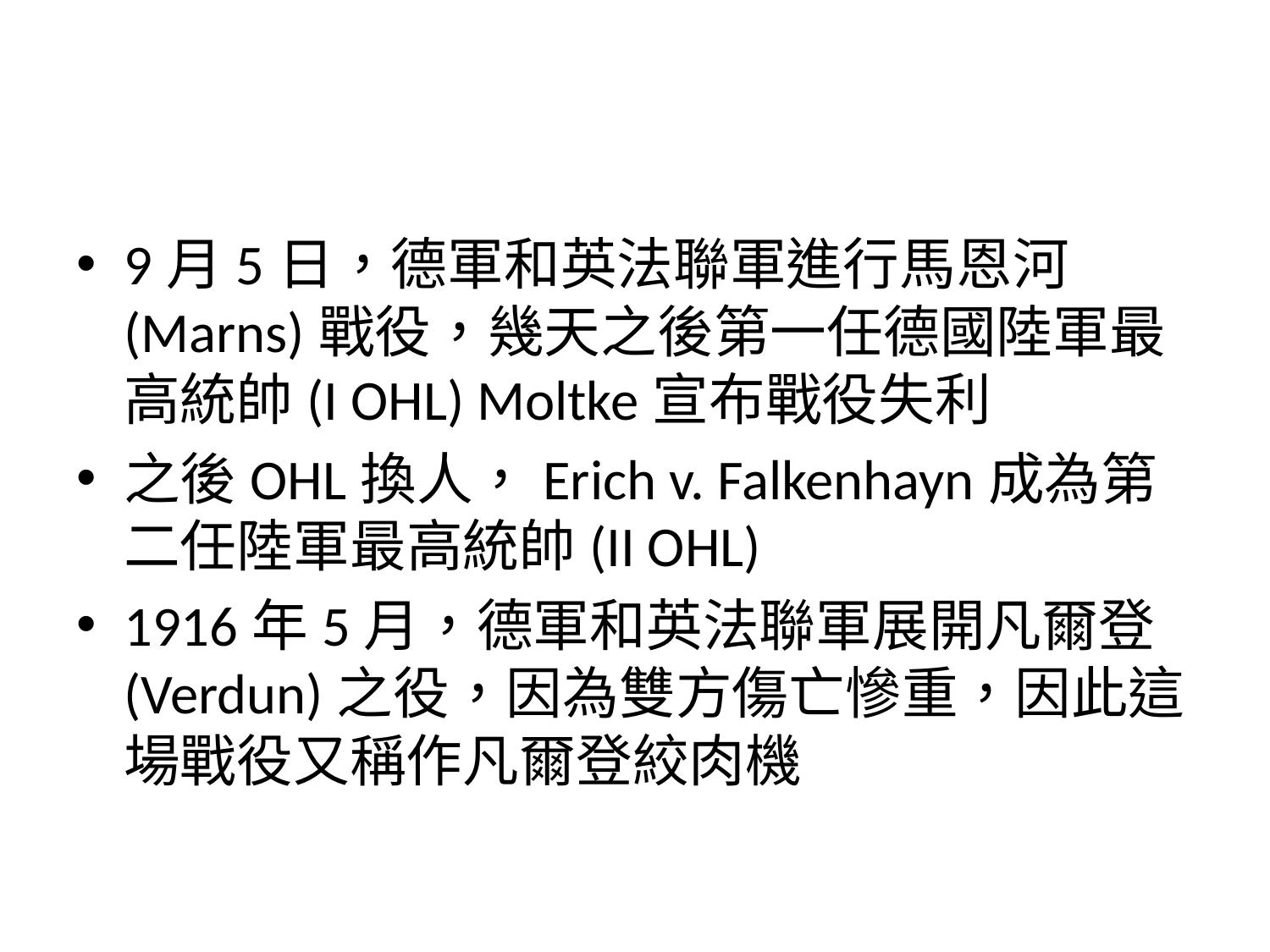

#
9月5日，德軍和英法聯軍進行馬恩河(Marns)戰役，幾天之後第一任德國陸軍最高統帥(I OHL) Moltke宣布戰役失利
之後OHL換人，Erich v. Falkenhayn成為第二任陸軍最高統帥(II OHL)
1916年5月，德軍和英法聯軍展開凡爾登(Verdun)之役，因為雙方傷亡慘重，因此這場戰役又稱作凡爾登絞肉機